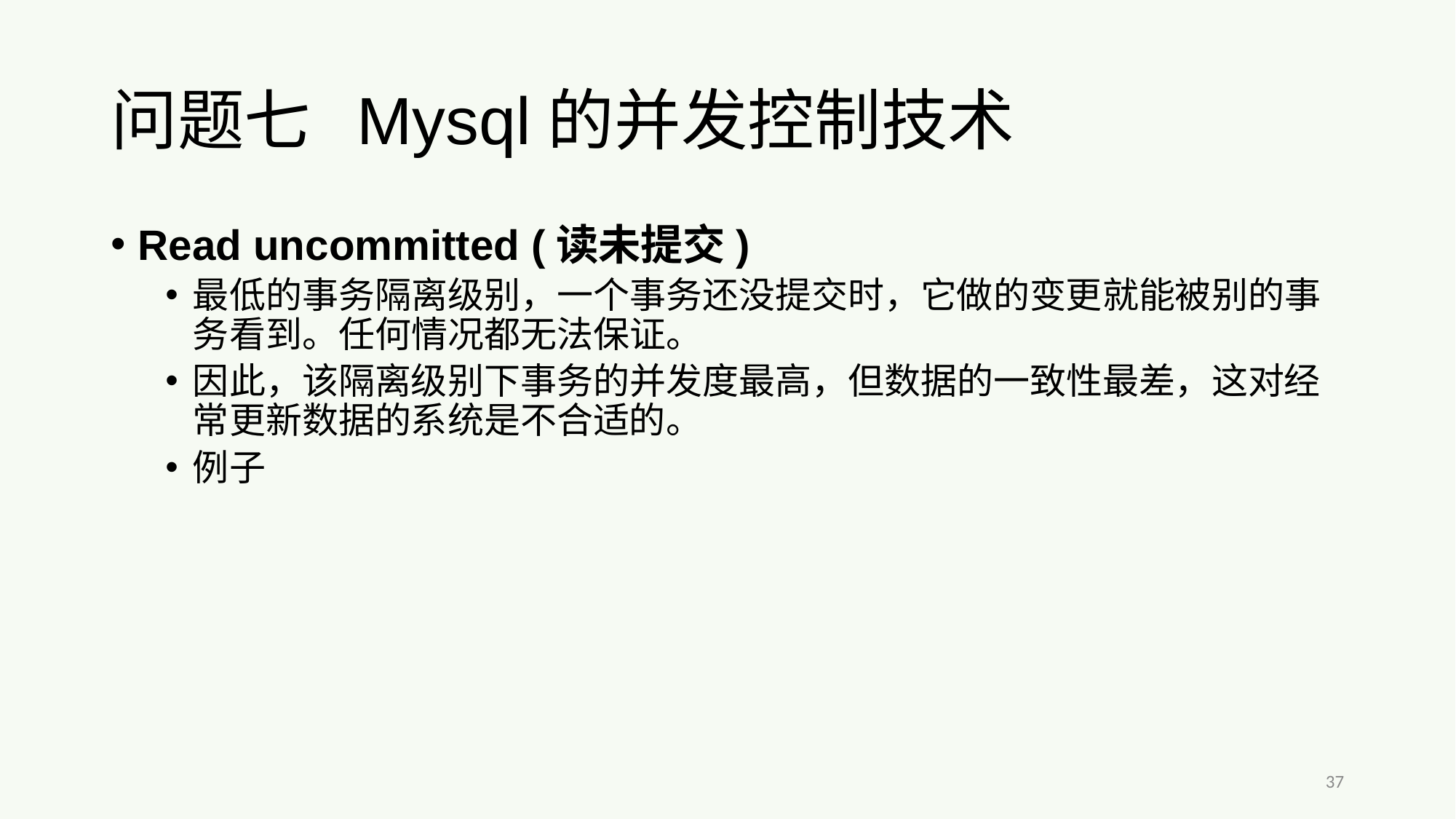

# 问题七  Mysql的并发控制技术
Read uncommitted (读未提交)
最低的事务隔离级别，一个事务还没提交时，它做的变更就能被别的事务看到。任何情况都无法保证。
因此，该隔离级别下事务的并发度最高，但数据的一致性最差，这对经常更新数据的系统是不合适的。
例子

37